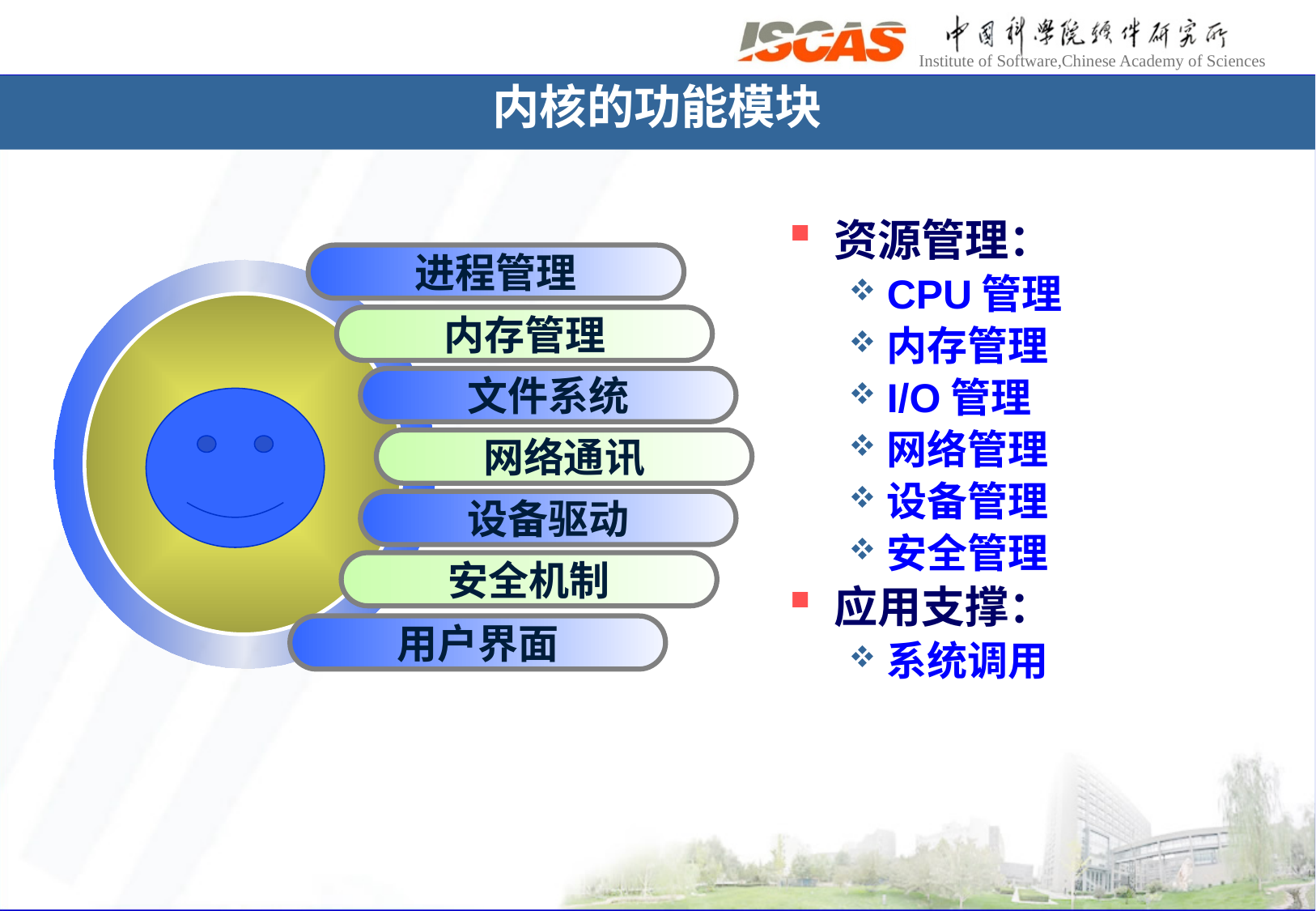

# 内核的功能模块
资源管理：
CPU管理
内存管理
I/O管理
网络管理
设备管理
安全管理
应用支撑：
系统调用
进程管理

内存管理
文件系统

网络通讯
设备驱动
安全机制
用户界面